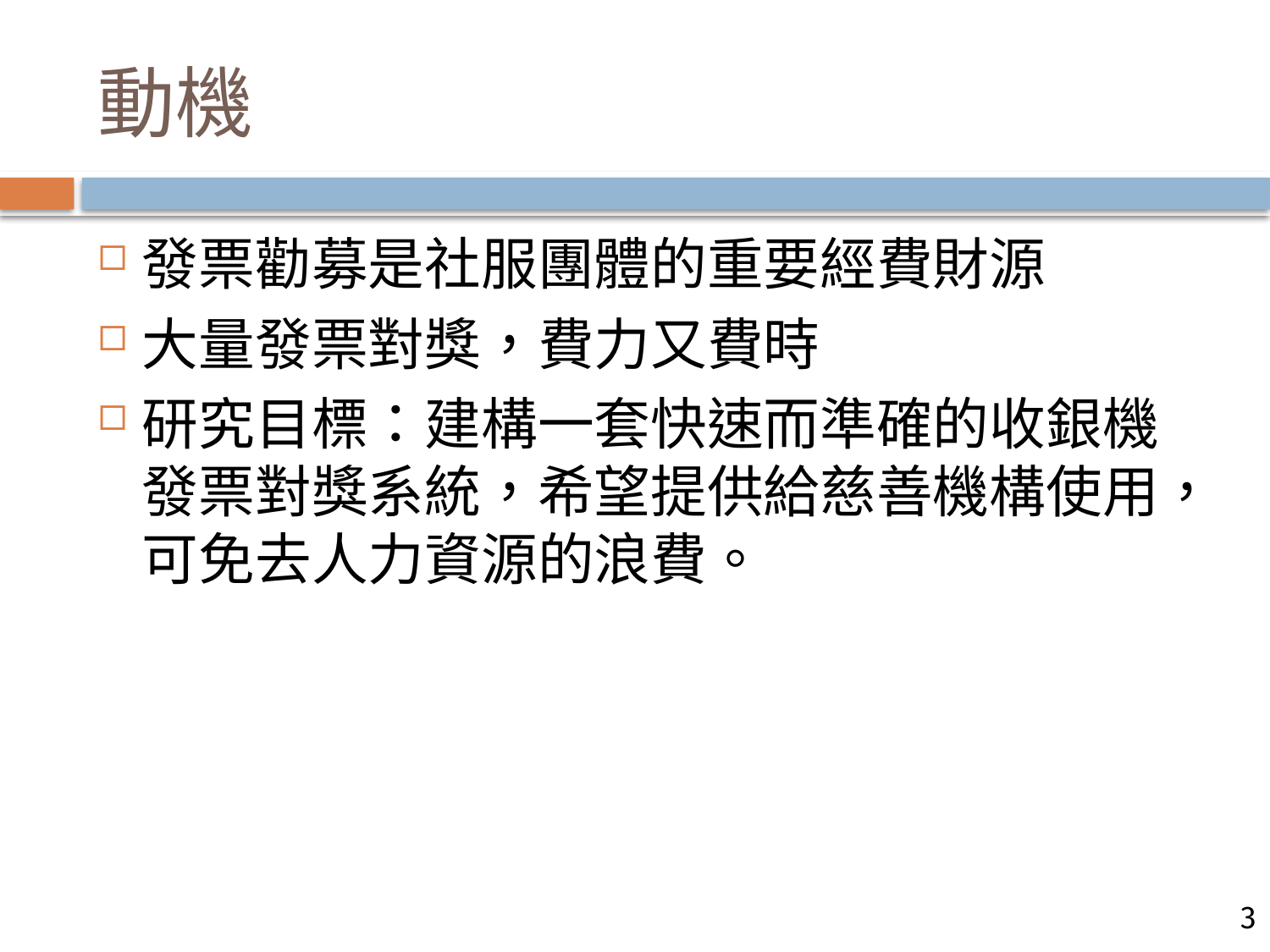

# 動機
發票勸募是社服團體的重要經費財源
大量發票對獎，費力又費時
研究目標：建構一套快速而準確的收銀機發票對獎系統，希望提供給慈善機構使用，可免去人力資源的浪費。